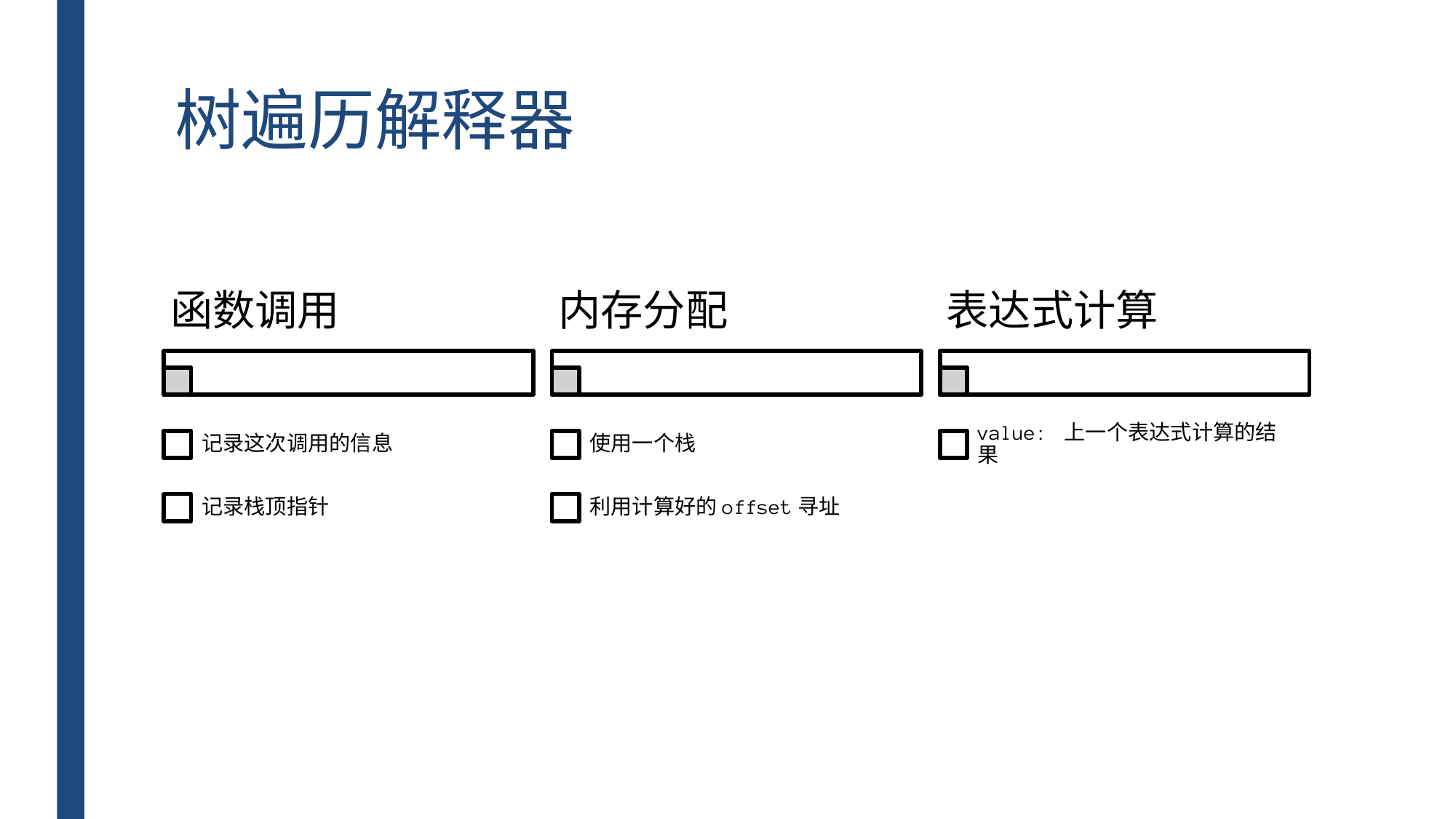

# 树遍历解释器
函数调用
记录这次调用的信息
记录栈顶指针
内存分配
使用一个栈
利用计算好的offset寻址
表达式计算
value: 上一个表达式计算的结果